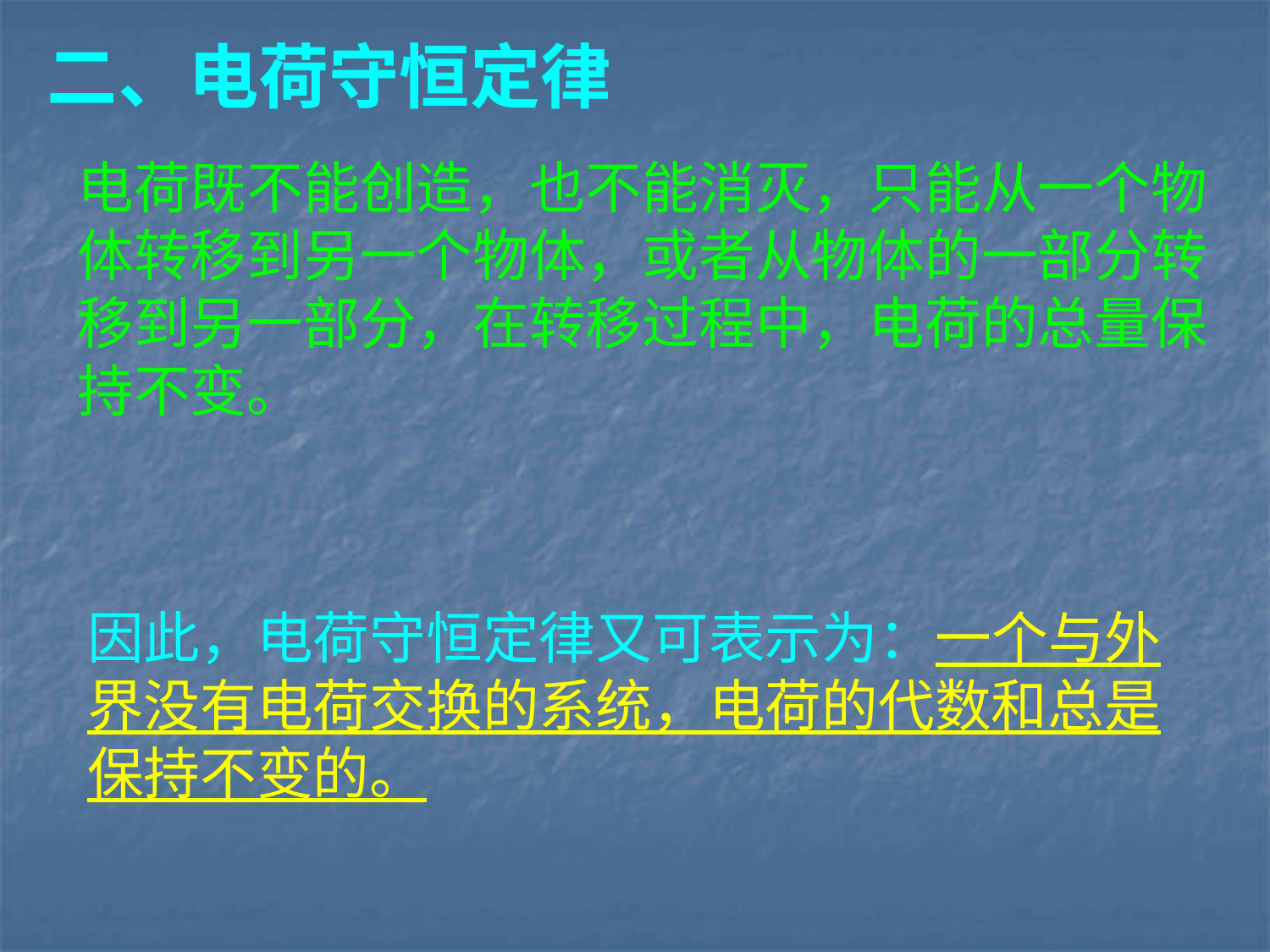

二、电荷守恒定律
电荷既不能创造，也不能消灭，只能从一个物体转移到另一个物体，或者从物体的一部分转移到另一部分，在转移过程中，电荷的总量保
持不变。
因此，电荷守恒定律又可表示为：一个与外界没有电荷交换的系统，电荷的代数和总是保持不变的。